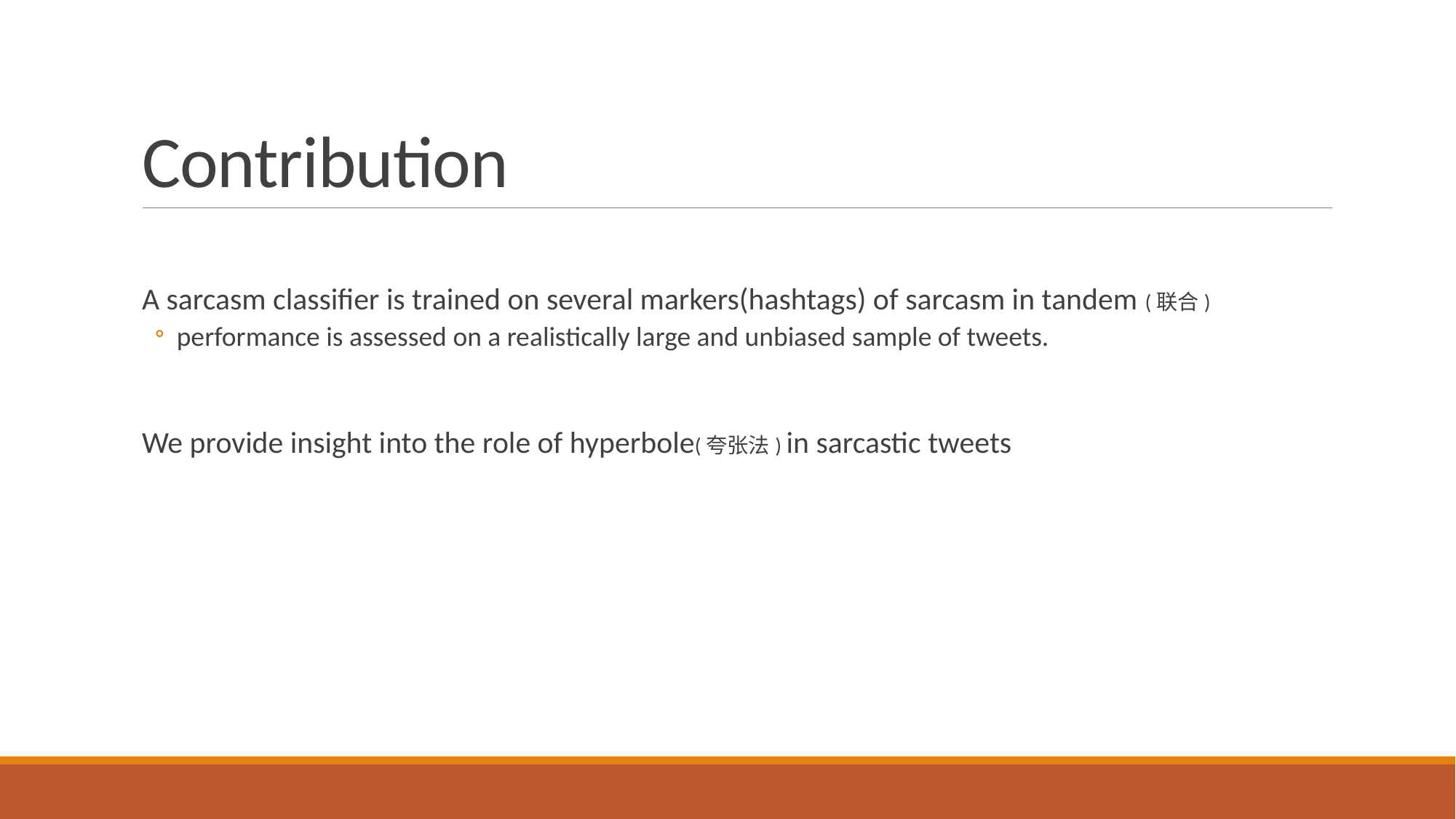

# Contribution

A sarcasm classifier is trained on several markers(hashtags) of sarcasm in tandem (联合)
performance is assessed on a realistically large and unbiased sample of tweets.

We provide insight into the role of hyperbole(夸张法) in sarcastic tweets